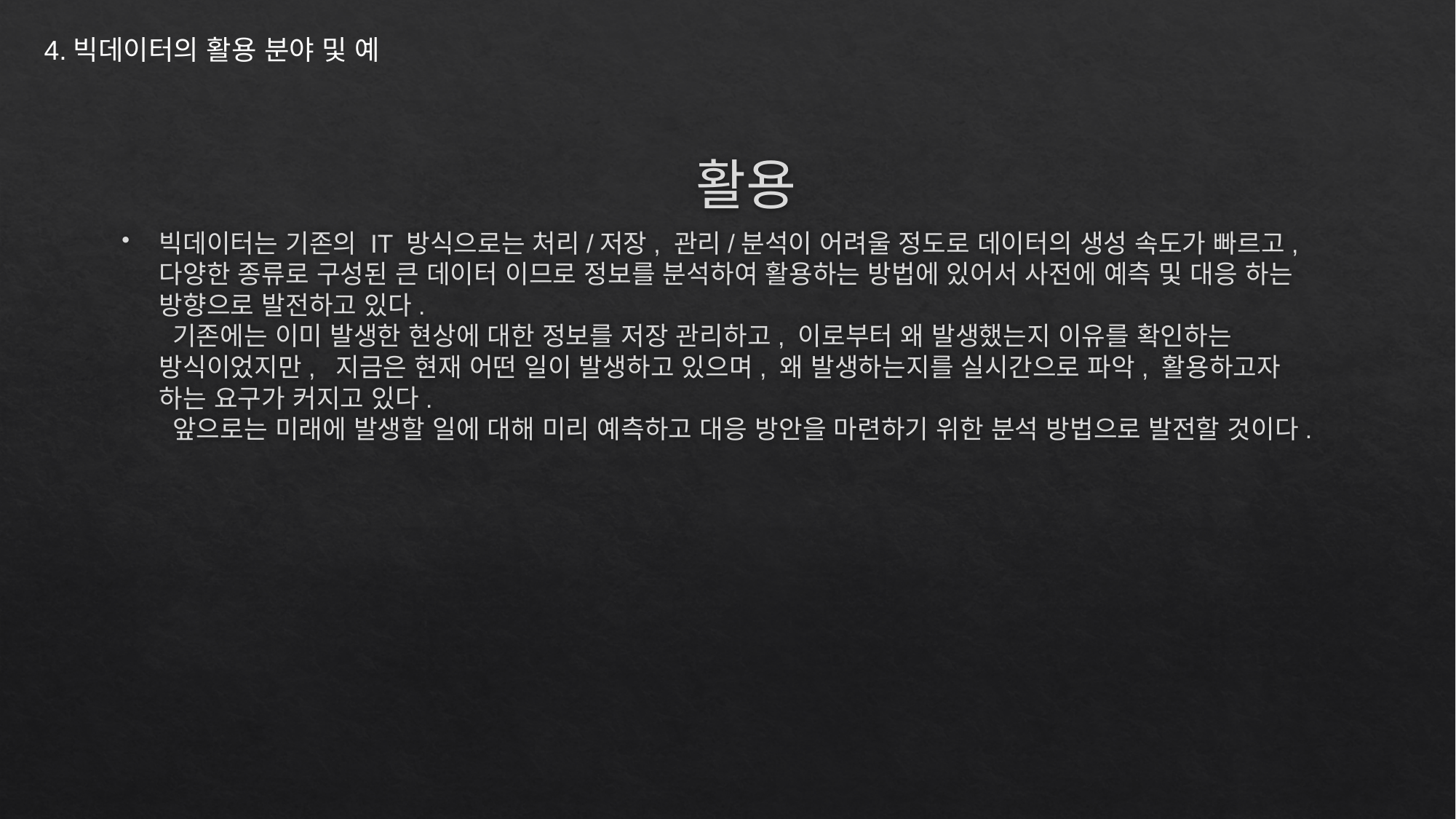

4.빅데이터의 활용 분야 및 예
# 활용
빅데이터는 기존의 IT 방식으로는 처리/저장, 관리/분석이 어려울 정도로 데이터의 생성 속도가 빠르고, 다양한 종류로 구성된 큰 데이터 이므로 정보를 분석하여 활용하는 방법에 있어서 사전에 예측 및 대응 하는 방향으로 발전하고 있다.
 기존에는 이미 발생한 현상에 대한 정보를 저장 관리하고, 이로부터 왜 발생했는지 이유를 확인하는 방식이었지만,  지금은 현재 어떤 일이 발생하고 있으며, 왜 발생하는지를 실시간으로 파악, 활용하고자 하는 요구가 커지고 있다.
 앞으로는 미래에 발생할 일에 대해 미리 예측하고 대응 방안을 마련하기 위한 분석 방법으로 발전할 것이다.